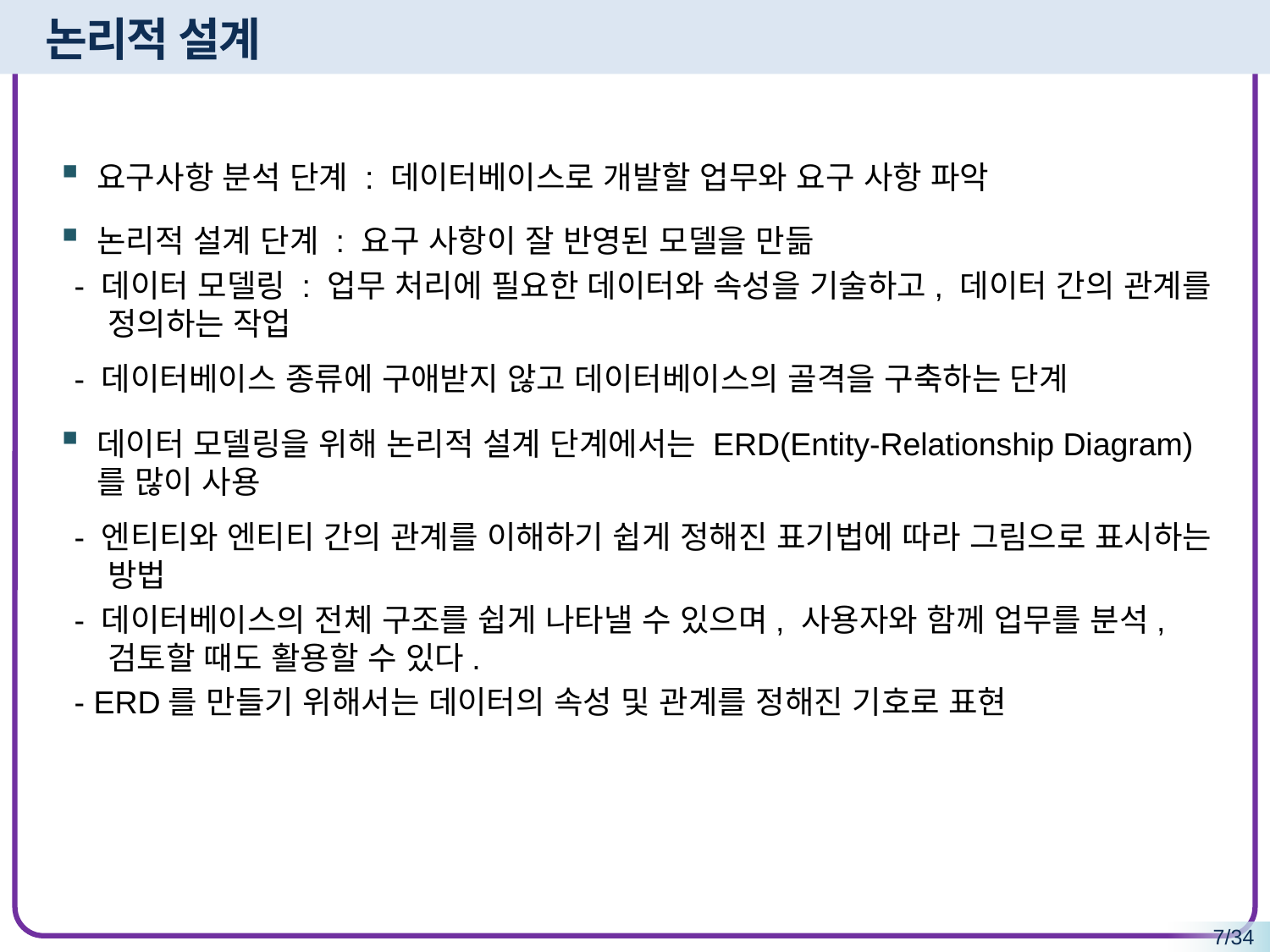

# 논리적 설계
요구사항 분석 단계 : 데이터베이스로 개발할 업무와 요구 사항 파악
논리적 설계 단계 : 요구 사항이 잘 반영된 모델을 만듦
   - 데이터 모델링 : 업무 처리에 필요한 데이터와 속성을 기술하고, 데이터 간의 관계를 정의하는 작업
   - 데이터베이스 종류에 구애받지 않고 데이터베이스의 골격을 구축하는 단계
데이터 모델링을 위해 논리적 설계 단계에서는 ERD(Entity-Relationship Diagram)를 많이 사용
   - 엔티티와 엔티티 간의 관계를 이해하기 쉽게 정해진 표기법에 따라 그림으로 표시하는 방법
   - 데이터베이스의 전체 구조를 쉽게 나타낼 수 있으며, 사용자와 함께 업무를 분석, 검토할 때도 활용할 수 있다.
   - ERD를 만들기 위해서는 데이터의 속성 및 관계를 정해진 기호로 표현